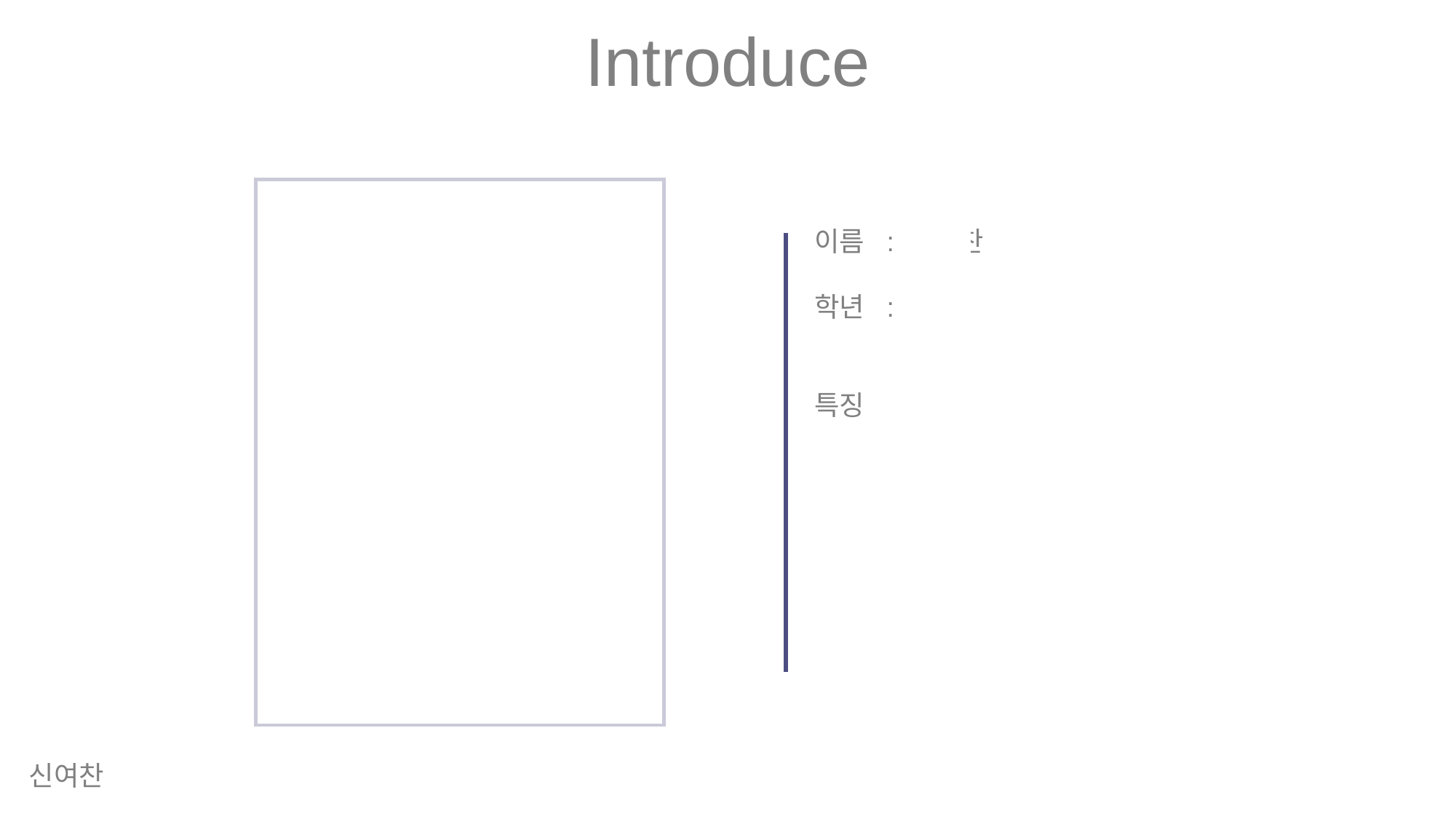

Introduce

이름  : 신여찬

학년  : 20

특징
    ①
    ②
    ③
    ④

신여찬